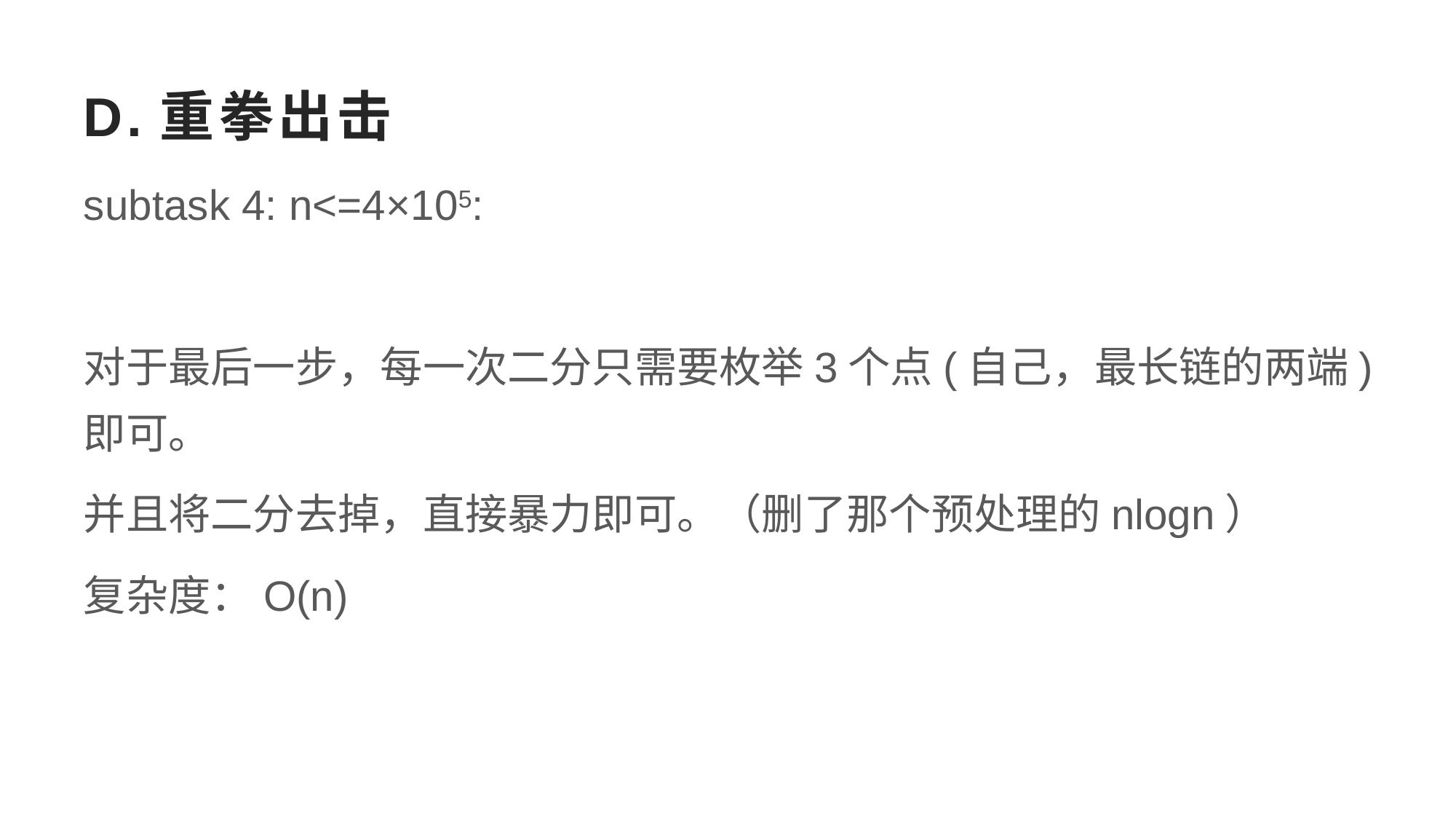

# D.重拳出击
subtask 4: n<=4×105:

对于最后一步，每一次二分只需要枚举3个点(自己，最长链的两端)即可。
并且将二分去掉，直接暴力即可。（删了那个预处理的nlogn）
复杂度：O(n)